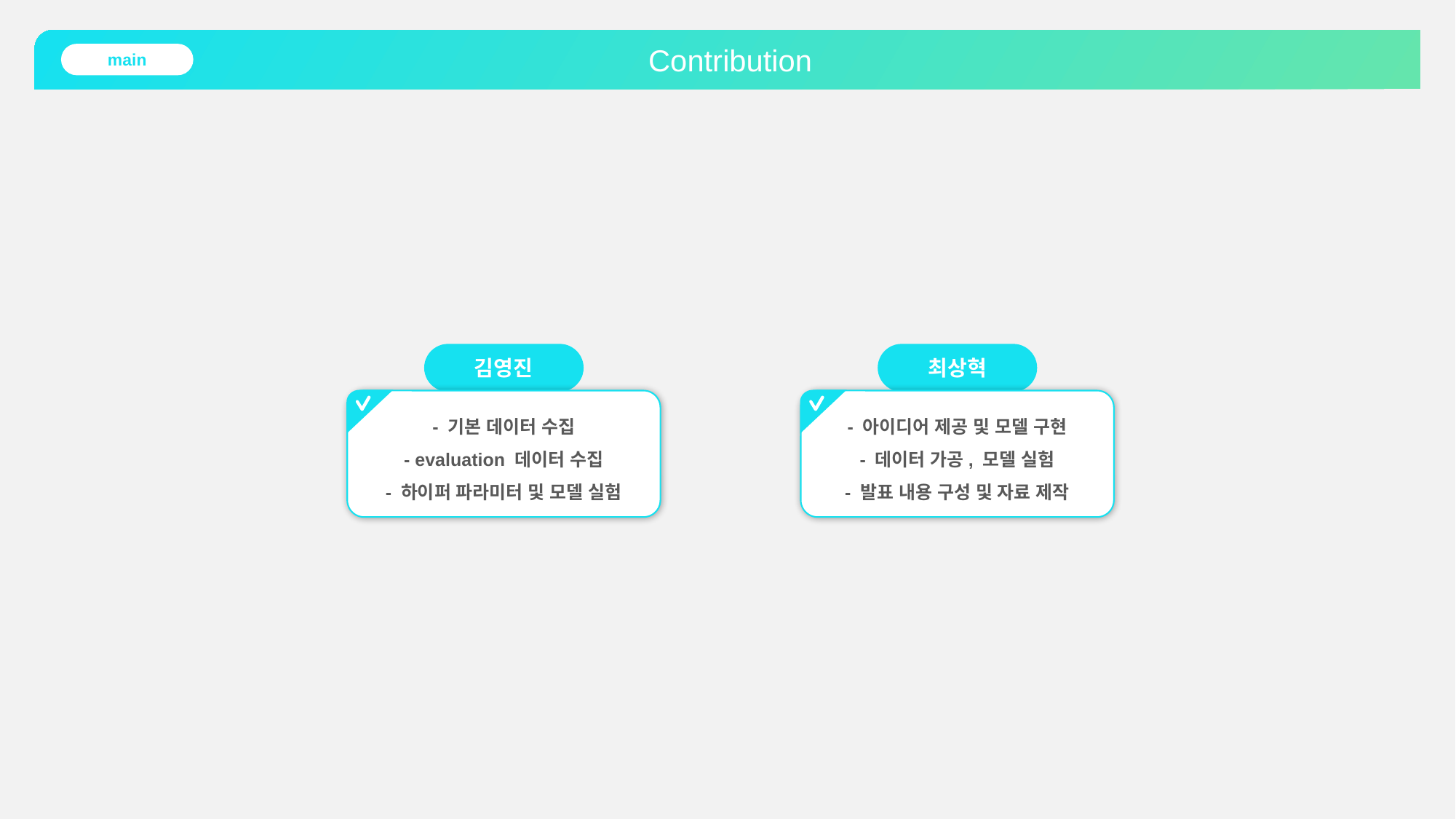

Contribution
main
김영진
최상혁
- 기본 데이터 수집
- evaluation 데이터 수집
- 하이퍼 파라미터 및 모델 실험

- 아이디어 제공 및 모델 구현
- 데이터 가공, 모델 실험
- 발표 내용 구성 및 자료 제작